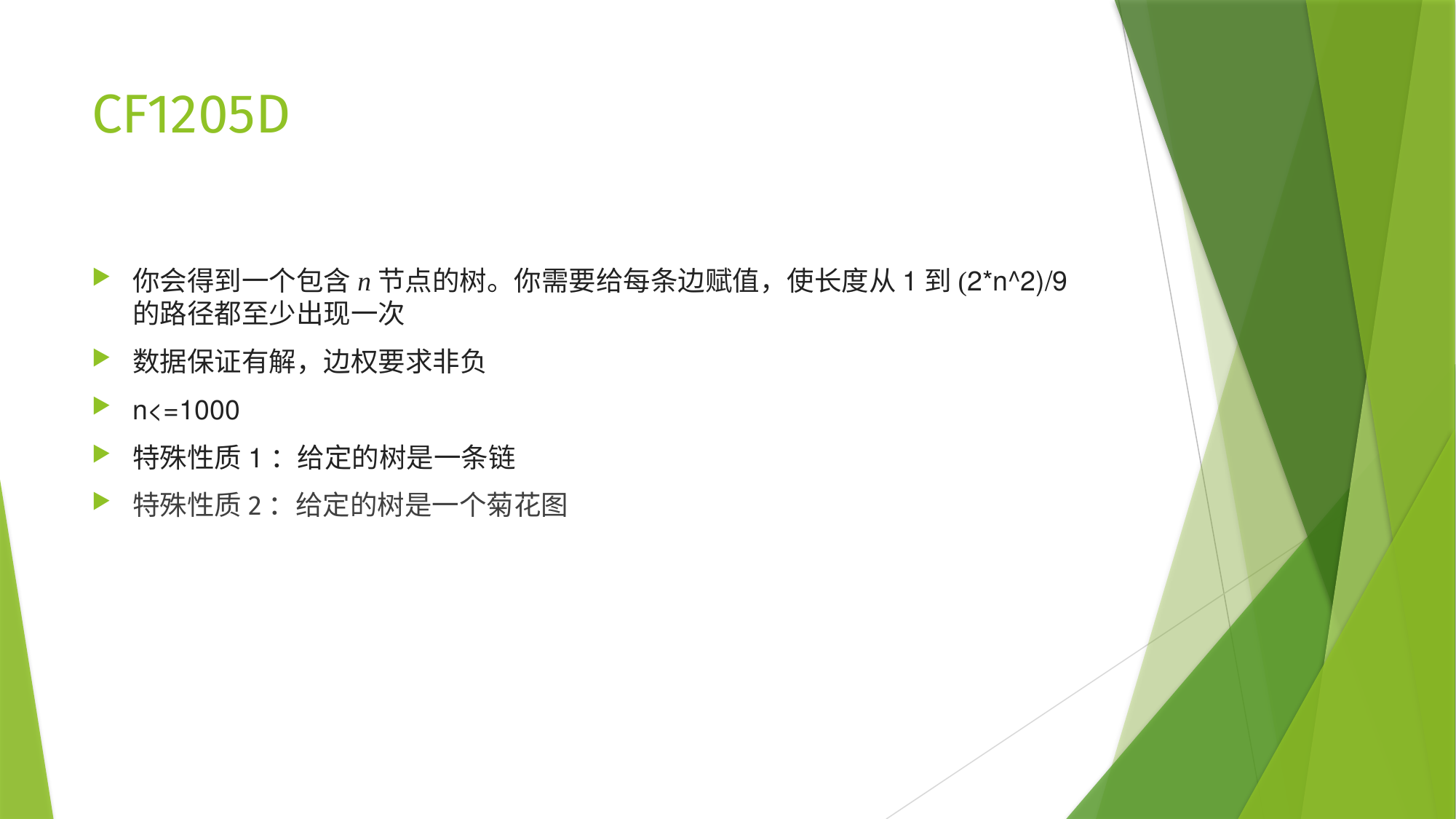

# CF1205D
你会得到一个包含n节点的树。你需要给每条边赋值，使长度从1到(2*n^2)/9 的路径都至少出现一次
数据保证有解，边权要求非负
n<=1000
特殊性质1：给定的树是一条链
特殊性质2：给定的树是一个菊花图